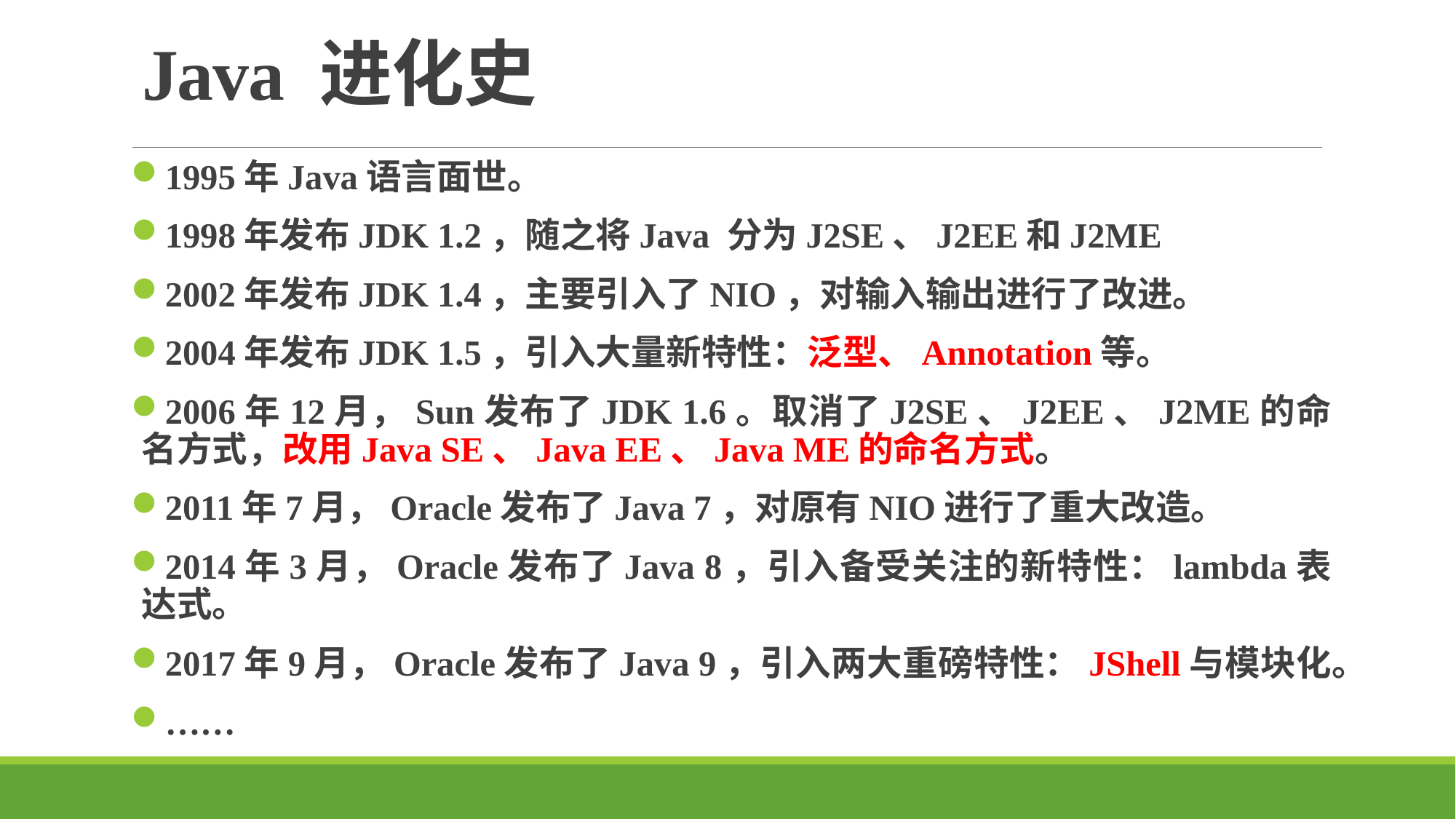

# Java 进化史
1995年Java语言面世。
1998年发布JDK 1.2，随之将Java 分为J2SE、J2EE和J2ME
2002年发布JDK 1.4，主要引入了NIO，对输入输出进行了改进。
2004年发布JDK 1.5，引入大量新特性：泛型、Annotation等。
2006年12月，Sun发布了JDK 1.6。取消了J2SE、J2EE、J2ME的命名方式，改用Java SE、Java EE、Java ME的命名方式。
2011年7月，Oracle发布了Java 7，对原有NIO进行了重大改造。
2014年3月，Oracle发布了Java 8，引入备受关注的新特性：lambda表达式。
2017年9月，Oracle发布了Java 9，引入两大重磅特性：JShell与模块化。
……